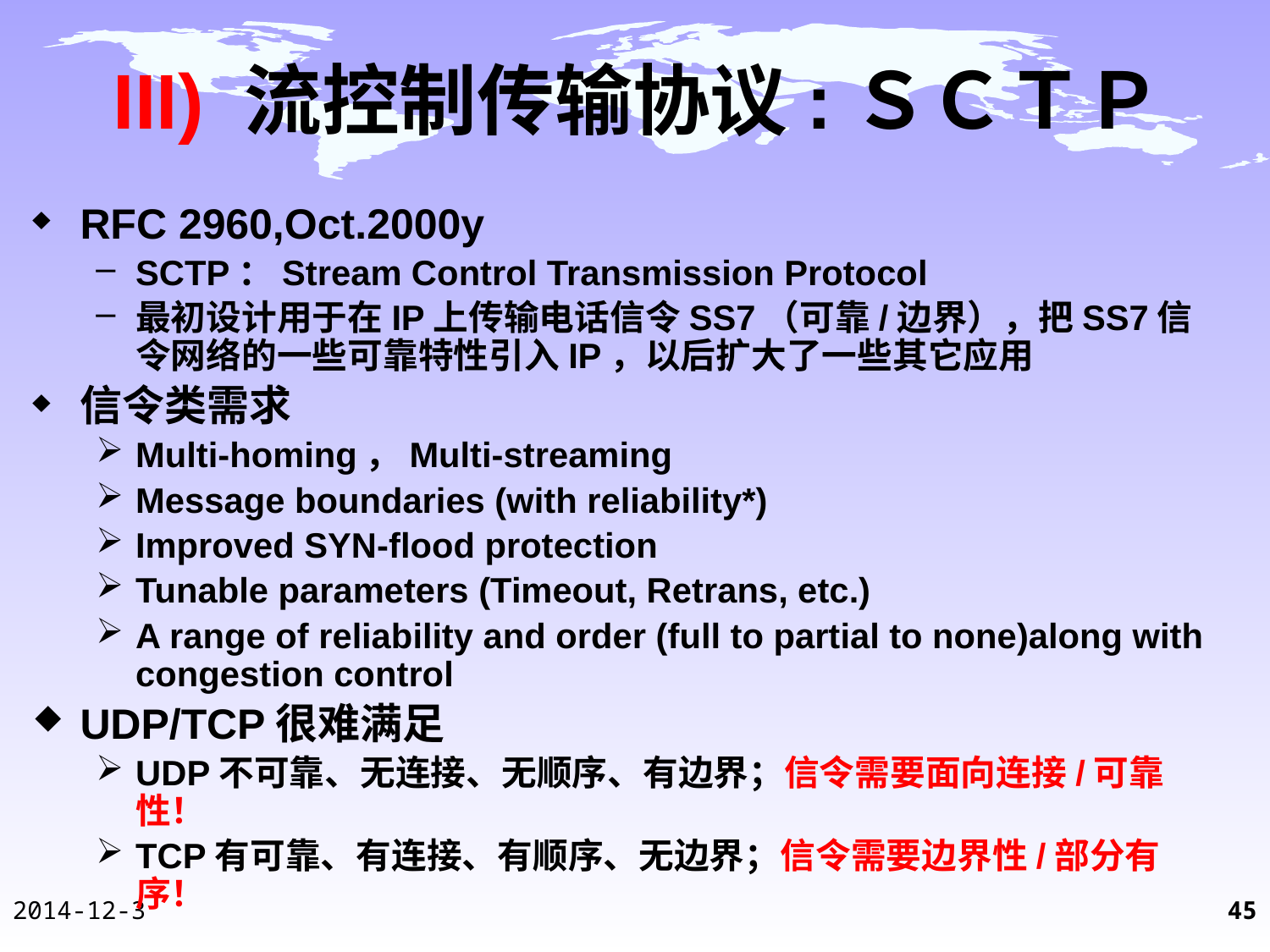

# III) 流控制传输协议:ＳＣＴＰ
RFC 2960,Oct.2000y
SCTP：Stream Control Transmission Protocol
最初设计用于在IP上传输电话信令SS7（可靠/边界），把SS7信令网络的一些可靠特性引入IP，以后扩大了一些其它应用
信令类需求
Multi-homing，Multi-streaming
Message boundaries (with reliability*)
Improved SYN-flood protection
Tunable parameters (Timeout, Retrans, etc.)
A range of reliability and order (full to partial to none)along with congestion control
UDP/TCP很难满足
UDP不可靠、无连接、无顺序、有边界；信令需要面向连接/可靠性！
TCP有可靠、有连接、有顺序、无边界；信令需要边界性/部分有序！
2014-12-3
45